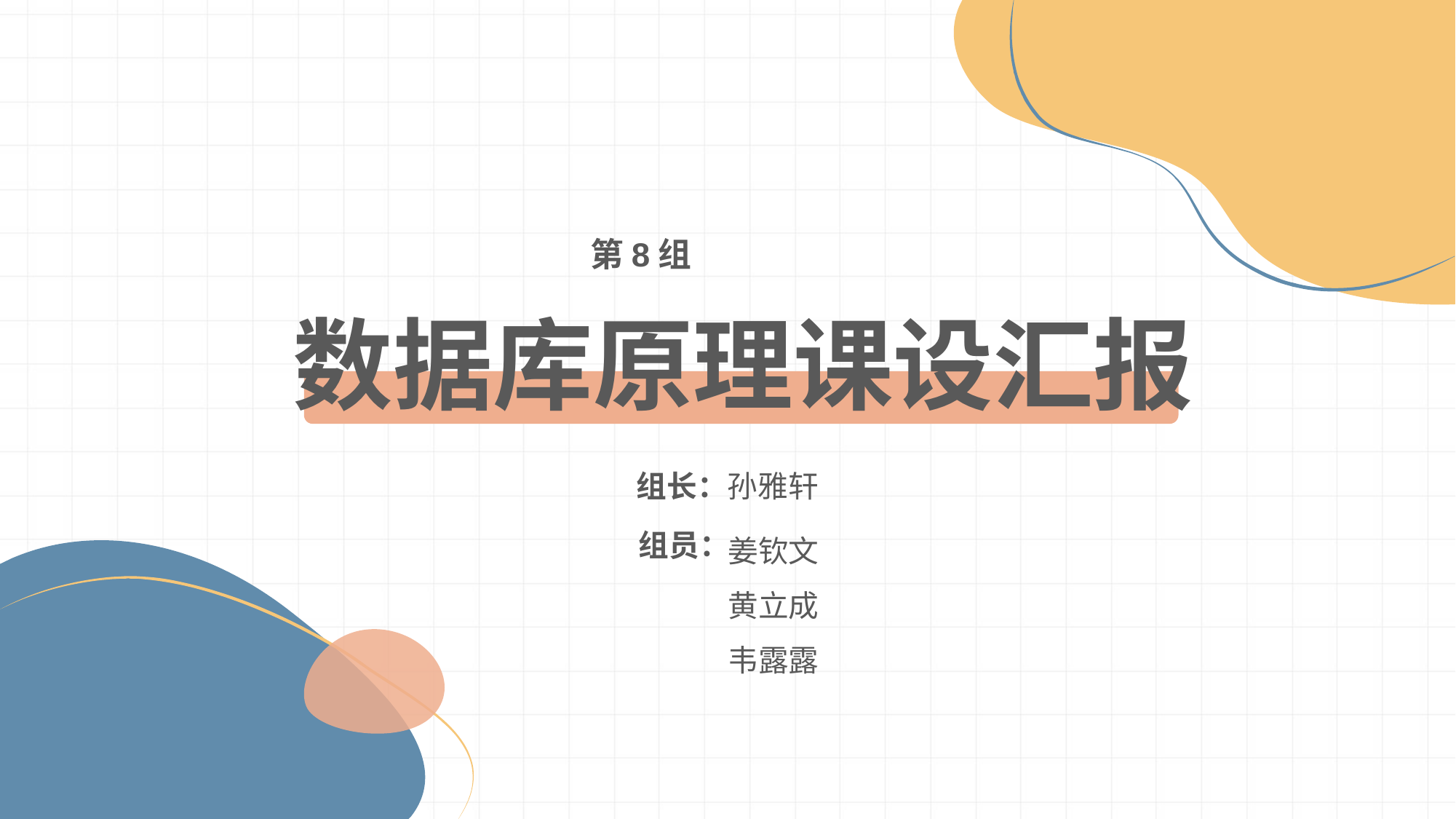

第8组
数据库原理课设汇报

组长：孙雅轩
姜钦文
黄立成
韦露露
组员：